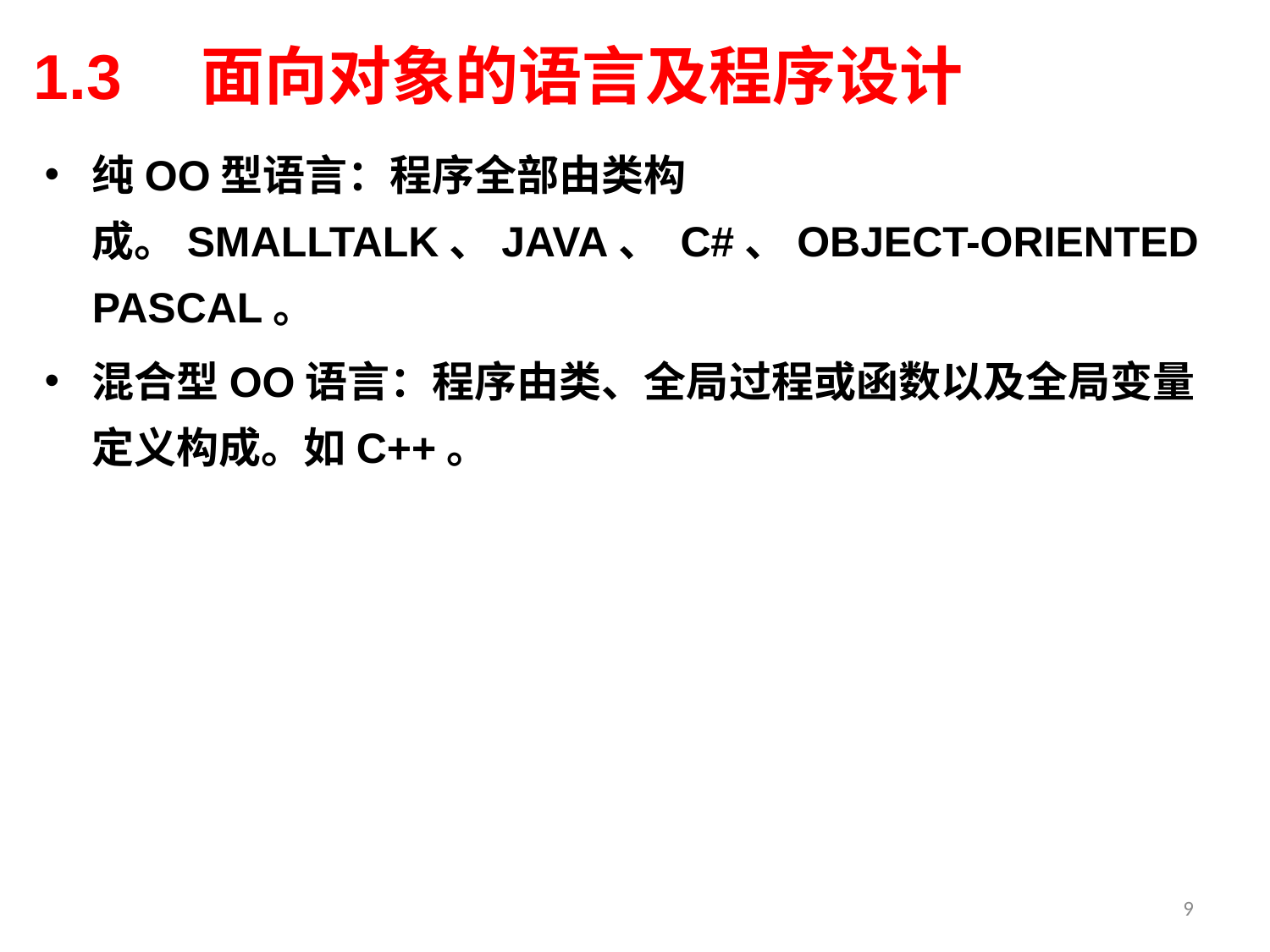

# 1.3　面向对象的语言及程序设计
纯OO型语言：程序全部由类构成。SMALLTALK、JAVA、 C#、OBJECT-ORIENTED PASCAL。
混合型OO语言：程序由类、全局过程或函数以及全局变量定义构成。如C++。

9